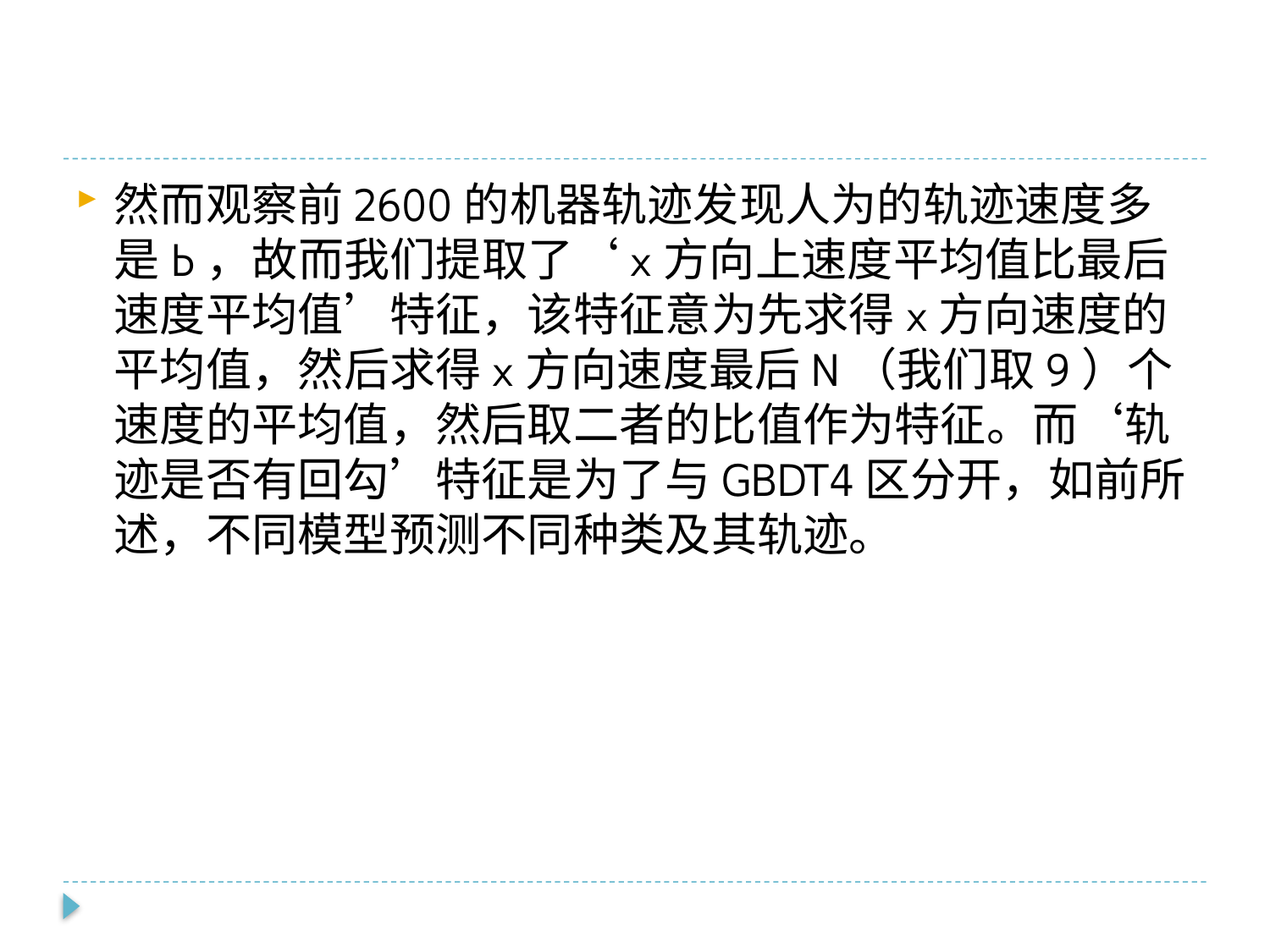

#
然而观察前2600的机器轨迹发现人为的轨迹速度多是b，故而我们提取了‘x方向上速度平均值比最后速度平均值’特征，该特征意为先求得x方向速度的平均值，然后求得x方向速度最后N（我们取9）个速度的平均值，然后取二者的比值作为特征。而‘轨迹是否有回勾’特征是为了与GBDT4区分开，如前所述，不同模型预测不同种类及其轨迹。